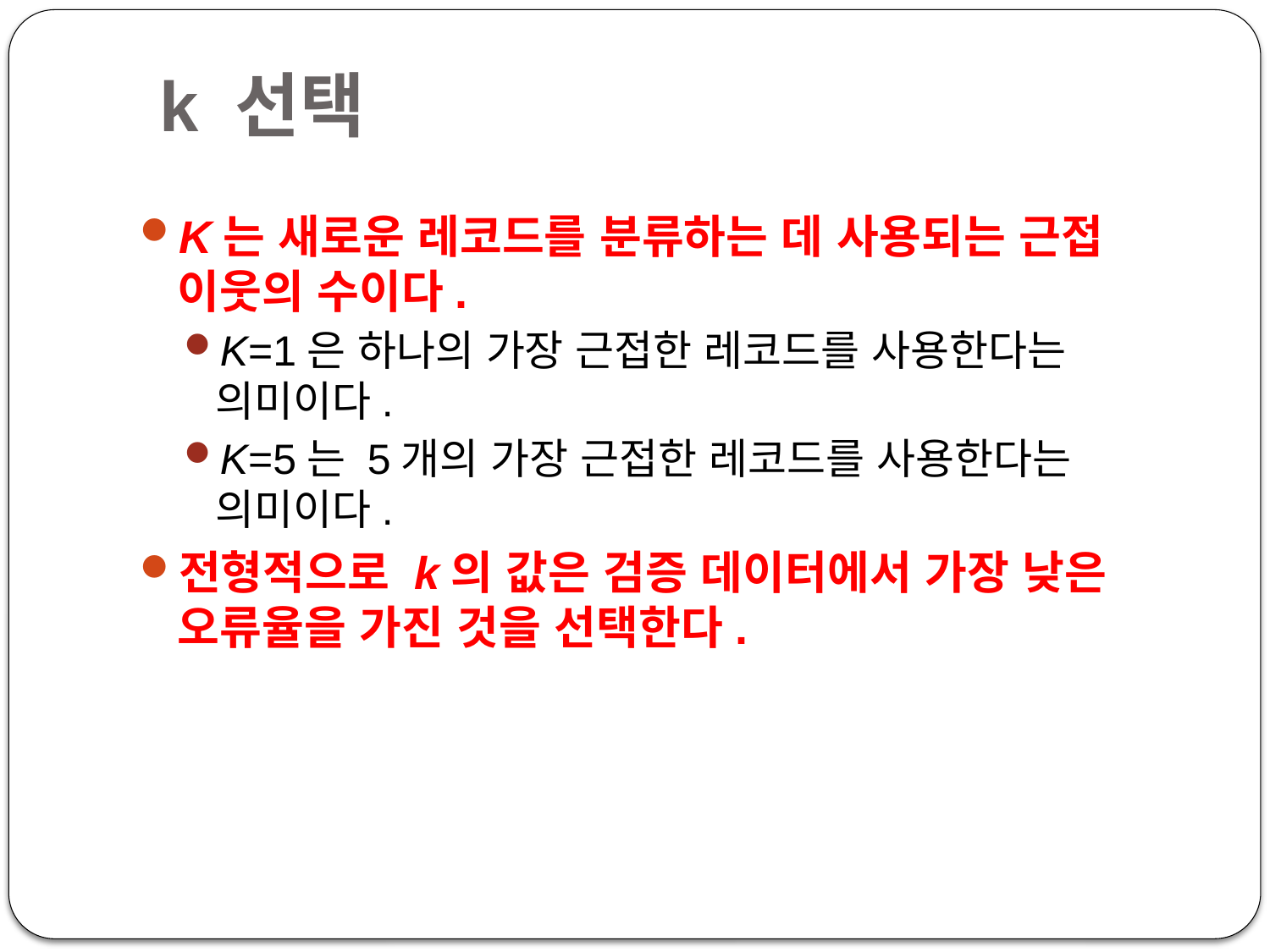

# k 선택
K는 새로운 레코드를 분류하는 데 사용되는 근접 이웃의 수이다.
K=1은 하나의 가장 근접한 레코드를 사용한다는 의미이다.
K=5는 5개의 가장 근접한 레코드를 사용한다는 의미이다.
전형적으로 k의 값은 검증 데이터에서 가장 낮은 오류율을 가진 것을 선택한다.